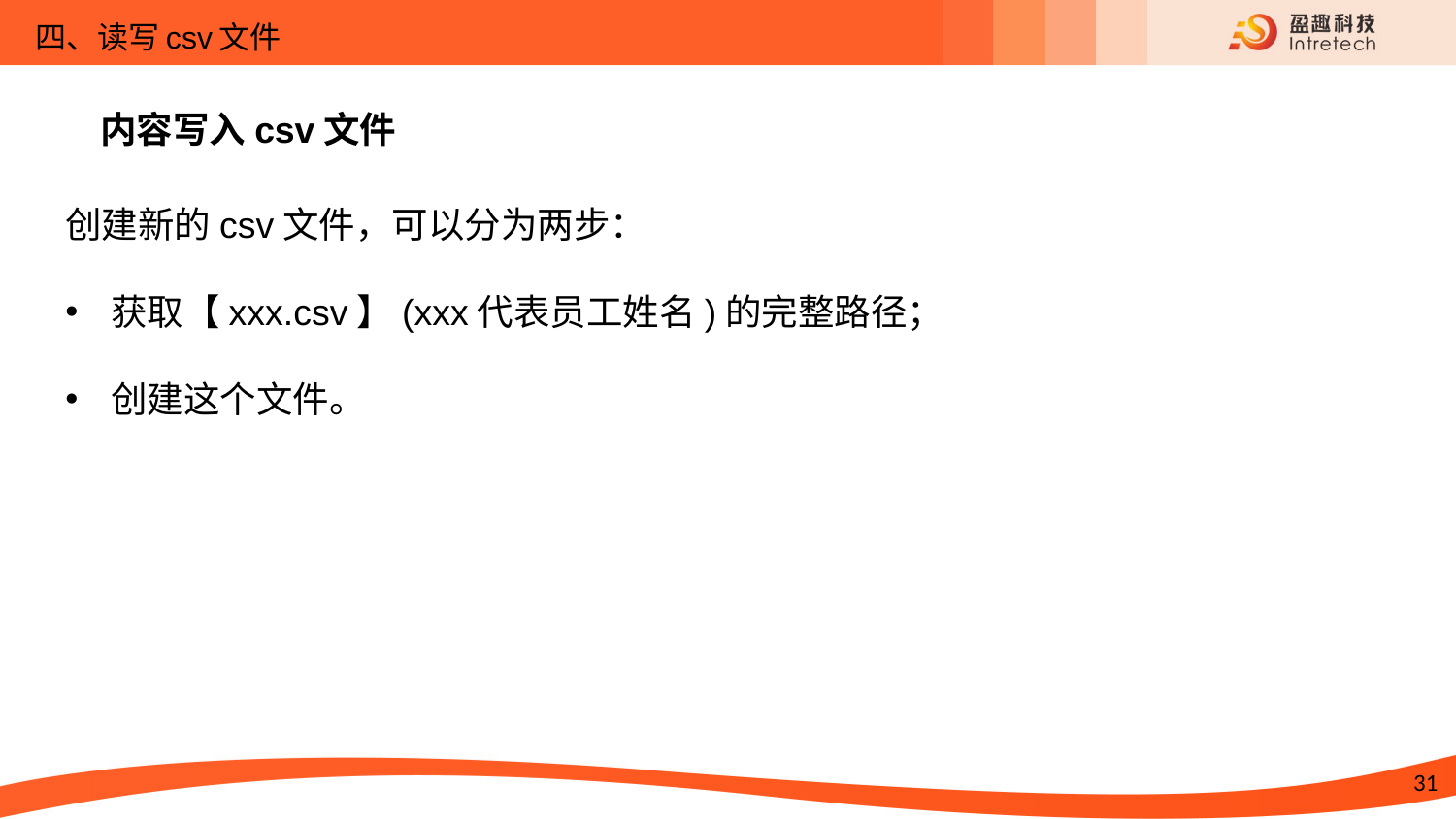

四、读写csv文件
内容写入csv文件
创建新的csv文件，可以分为两步：

获取【xxx.csv】(xxx代表员工姓名)的完整路径；

创建这个文件。